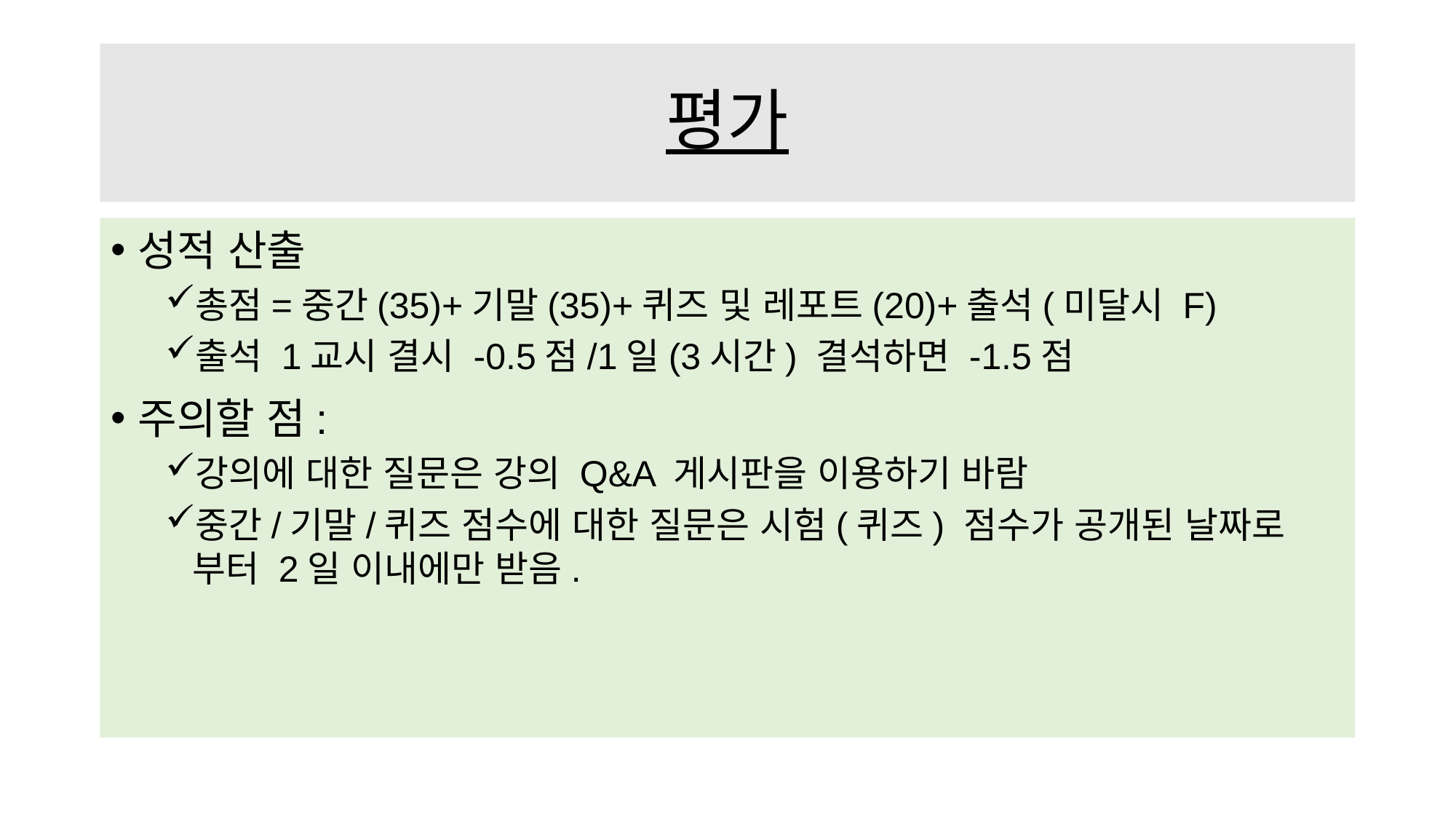

# 평가
성적 산출
총점=중간(35)+기말(35)+퀴즈 및 레포트(20)+출석(미달시 F)
출석 1교시 결시 -0.5점/1일(3시간) 결석하면 -1.5점
주의할 점:
강의에 대한 질문은 강의 Q&A 게시판을 이용하기 바람
중간/기말/퀴즈 점수에 대한 질문은 시험(퀴즈) 점수가 공개된 날짜로 부터 2일 이내에만 받음.